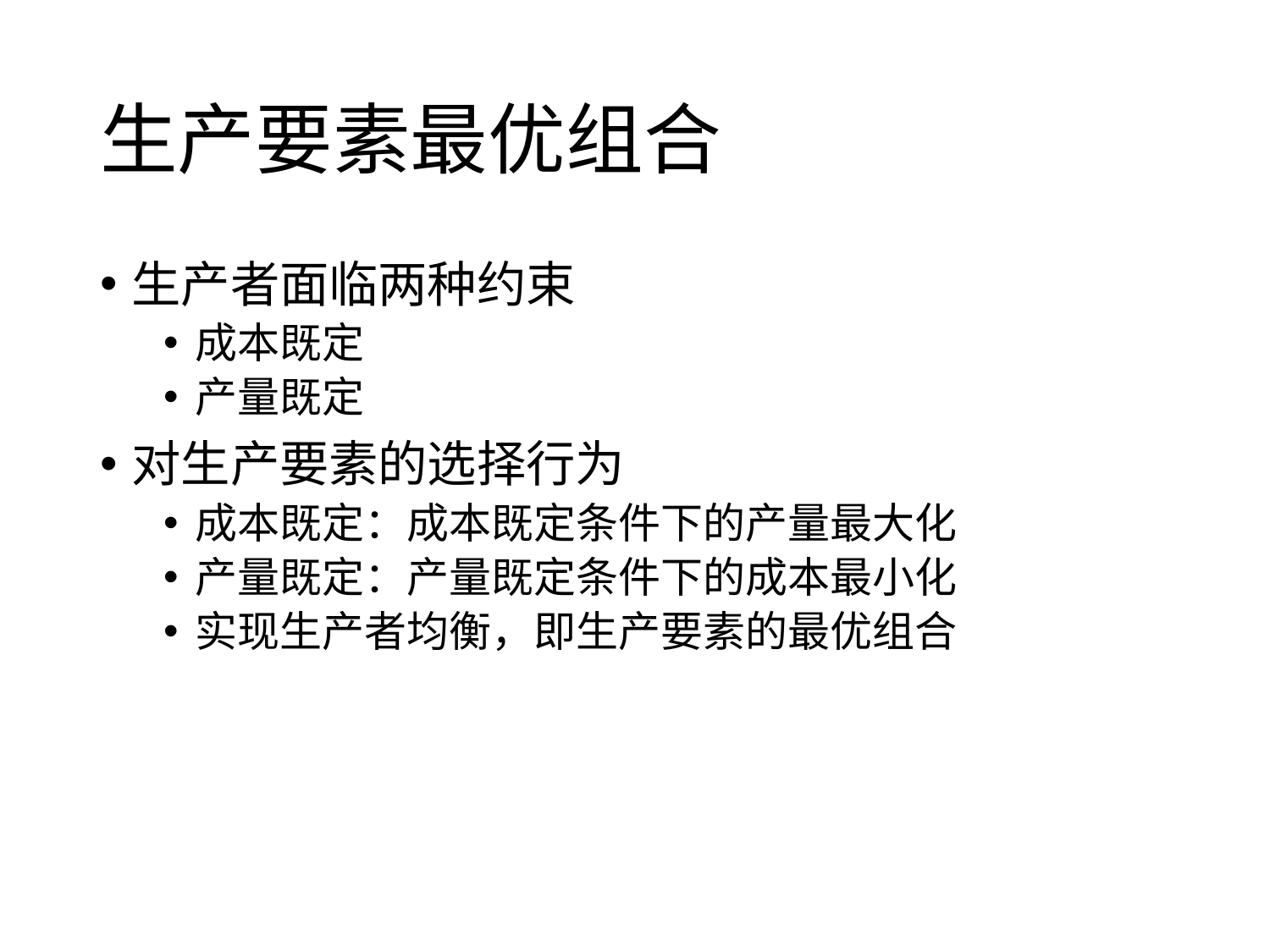

# 生产要素最优组合
生产者面临两种约束
成本既定
产量既定
对生产要素的选择行为
成本既定：成本既定条件下的产量最大化
产量既定：产量既定条件下的成本最小化
实现生产者均衡，即生产要素的最优组合